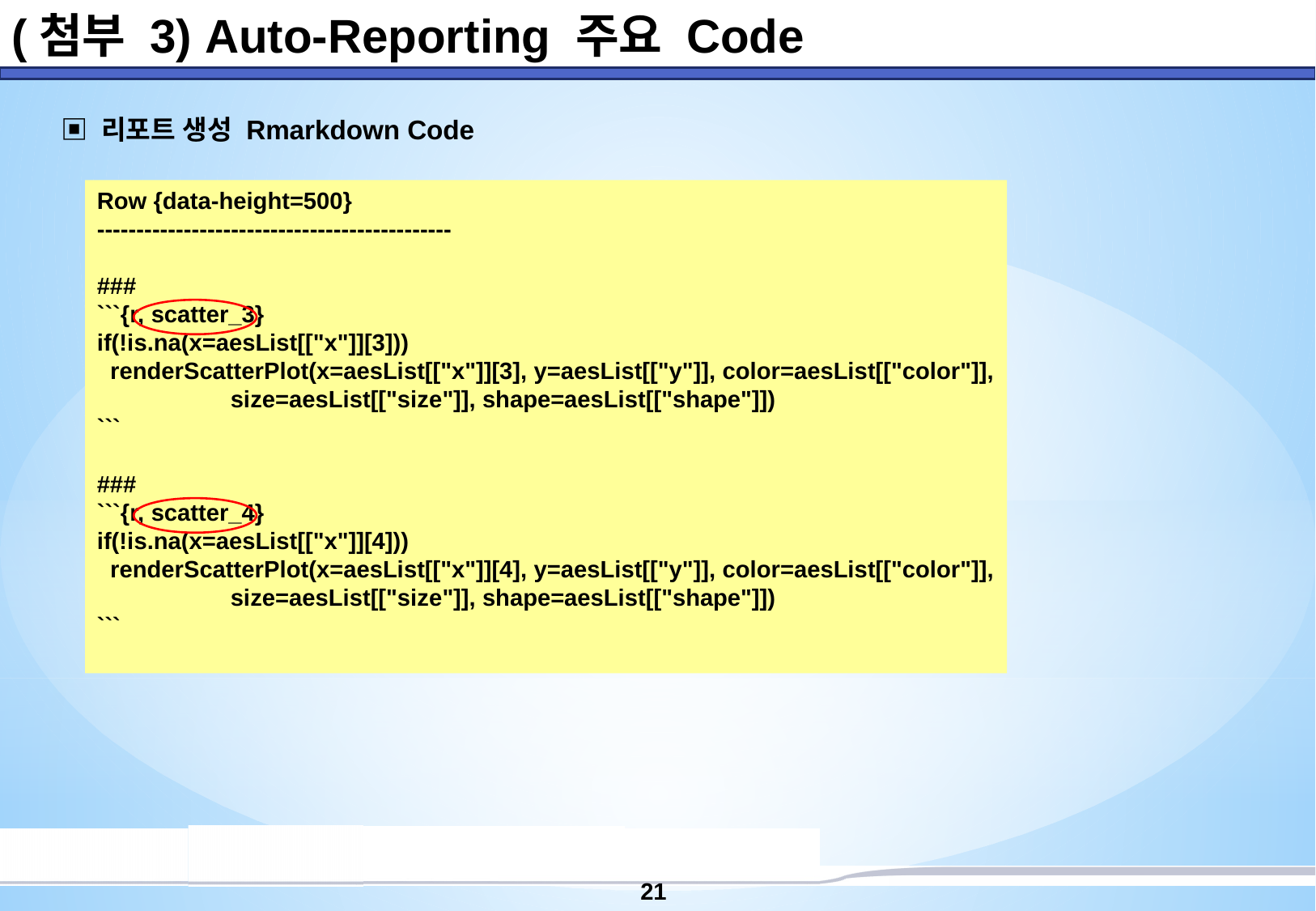

(첨부 3) Auto-Reporting 주요 Code

▣ 리포트 생성 Rmarkdown Code
Row {data-height=500}
---------------------------------------------

###
```{r, scatter_3}
if(!is.na(x=aesList[["x"]][3]))
  renderScatterPlot(x=aesList[["x"]][3], y=aesList[["y"]], color=aesList[["color"]],
                    size=aesList[["size"]], shape=aesList[["shape"]])
```

###
```{r, scatter_4}
if(!is.na(x=aesList[["x"]][4]))
  renderScatterPlot(x=aesList[["x"]][4], y=aesList[["y"]], color=aesList[["color"]],
                    size=aesList[["size"]], shape=aesList[["shape"]])
```